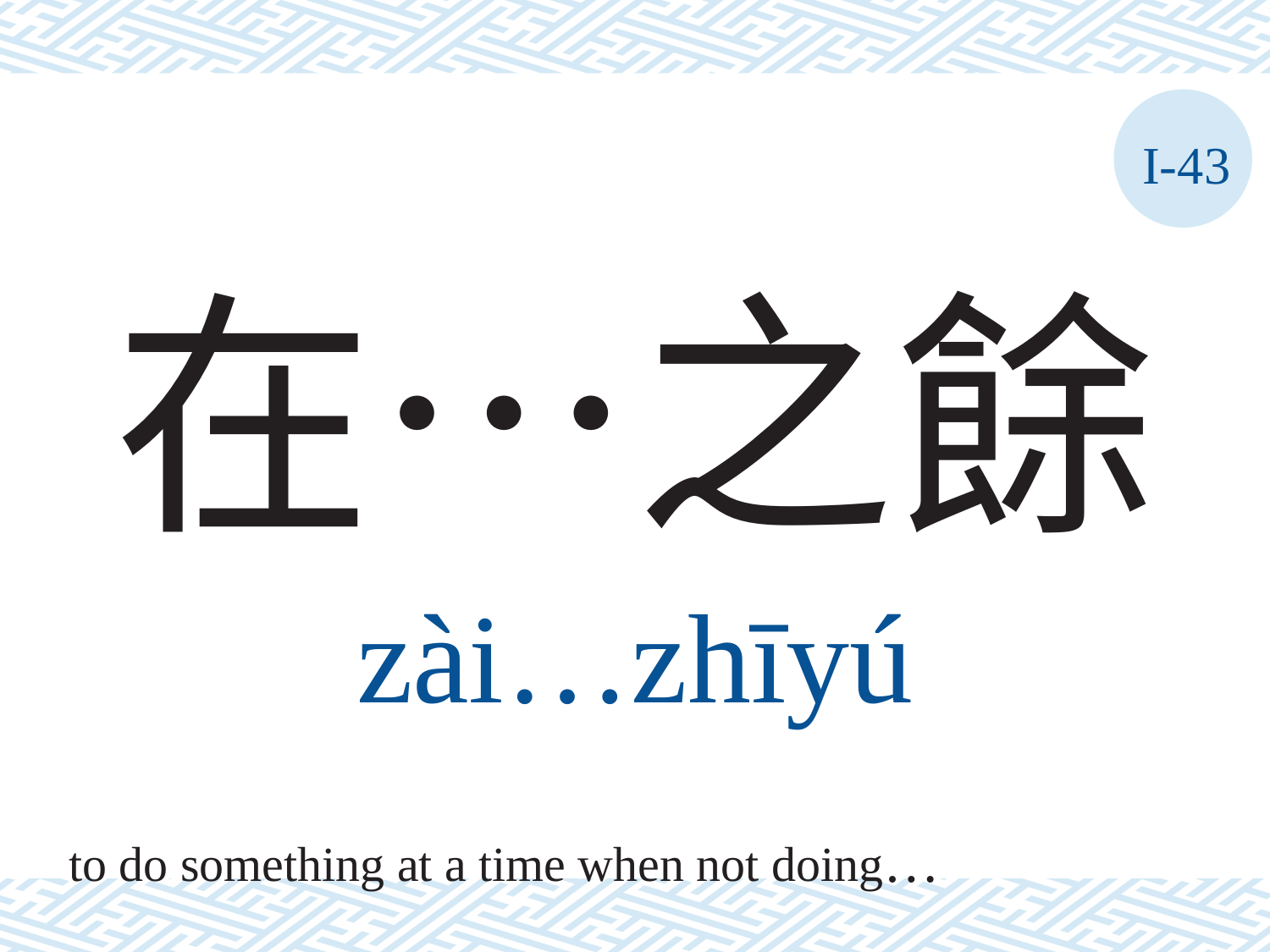

I-43
# 在…之餘
zài…zhīyú
to do something at a time when not doing…